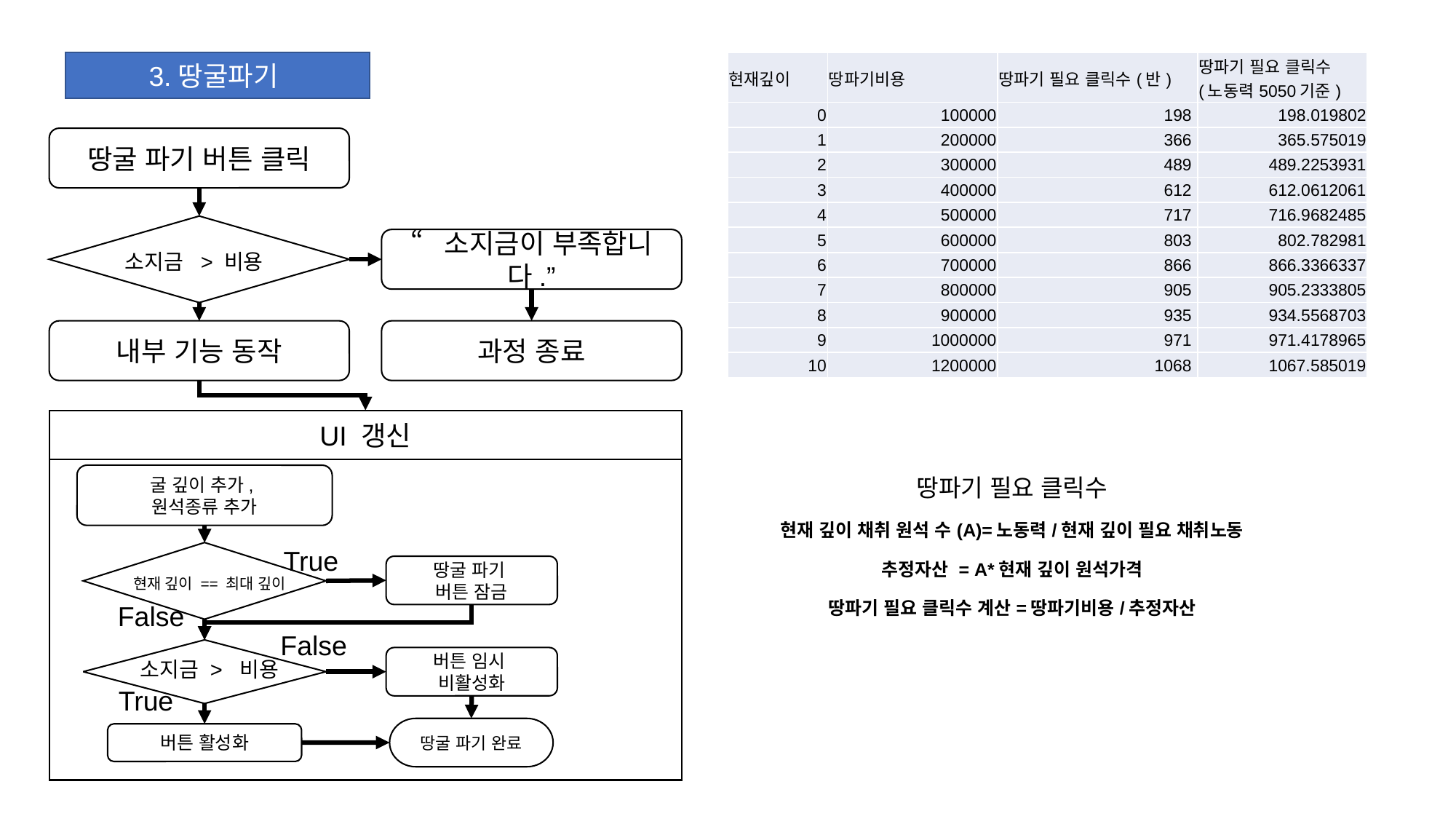

3.땅굴파기
| 현재깊이 | 땅파기비용 | 땅파기 필요 클릭수(반) | 땅파기 필요 클릭수 (노동력5050기준) |
| --- | --- | --- | --- |
| 0 | 100000 | 198 | 198.019802 |
| 1 | 200000 | 366 | 365.575019 |
| 2 | 300000 | 489 | 489.2253931 |
| 3 | 400000 | 612 | 612.0612061 |
| 4 | 500000 | 717 | 716.9682485 |
| 5 | 600000 | 803 | 802.782981 |
| 6 | 700000 | 866 | 866.3366337 |
| 7 | 800000 | 905 | 905.2333805 |
| 8 | 900000 | 935 | 934.5568703 |
| 9 | 1000000 | 971 | 971.4178965 |
| 10 | 1200000 | 1068 | 1067.585019 |
땅굴 파기 버튼 클릭

“소지금이 부족합니다.”
소지금  > 비용
내부 기능 동작
과정 종료

UI 갱신
굴 깊이 추가,
원석종류 추가
True

땅굴 파기
버튼 잠금
 현재 깊이 == 최대 깊이
False
False

버튼 임시
비활성화
 소지금 >  비용
True
땅굴 파기 완료
버튼 활성화
땅파기 필요 클릭수
현재 깊이 채취 원석 수(A)=노동력/현재 깊이 필요 채취노동
추정자산 = A*현재 깊이 원석가격
땅파기 필요 클릭수 계산=땅파기비용/추정자산